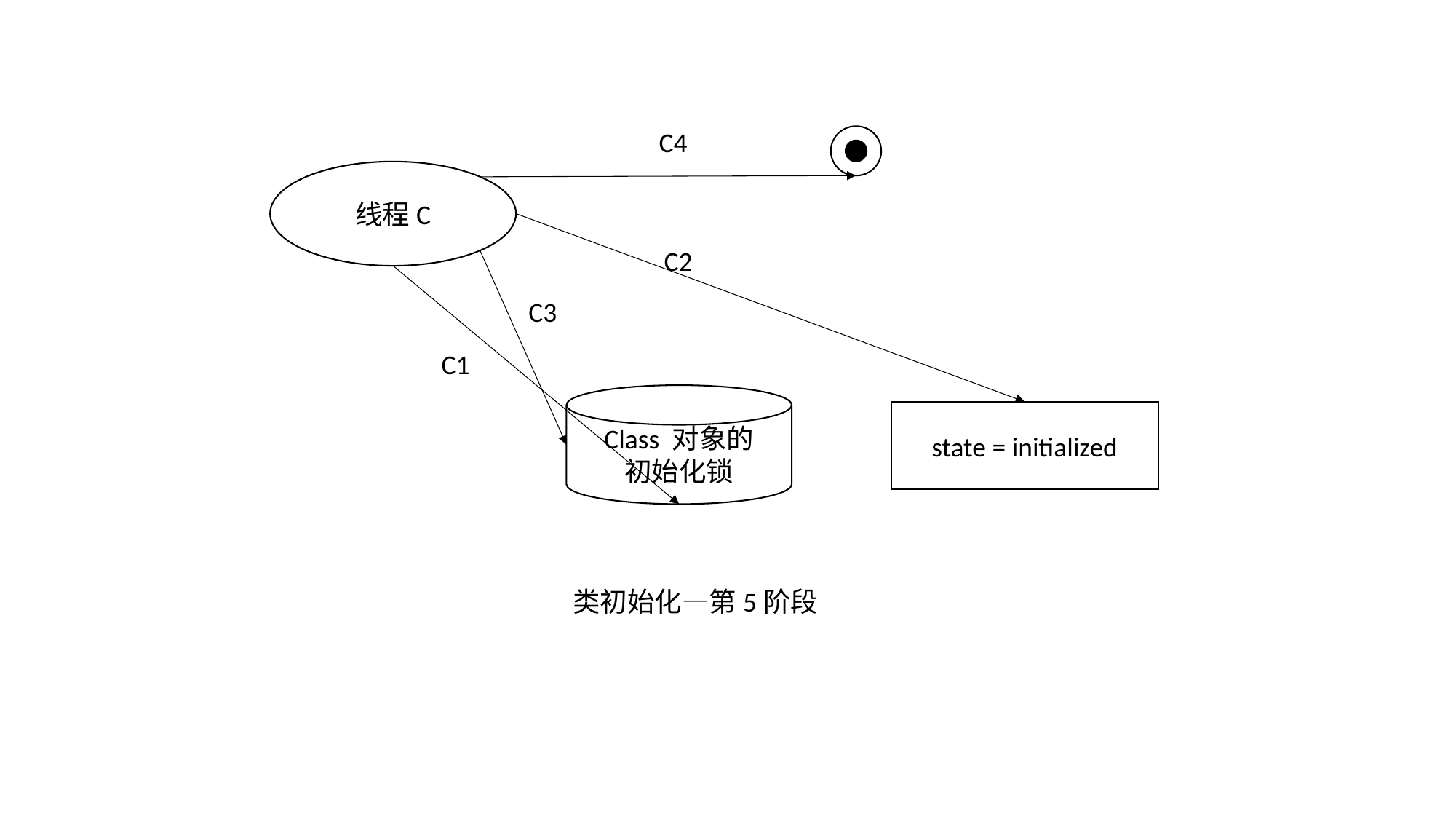

C4

线程C
C2
C3
C1
Class 对象的
初始化锁
state = initialized
类初始化—第5阶段